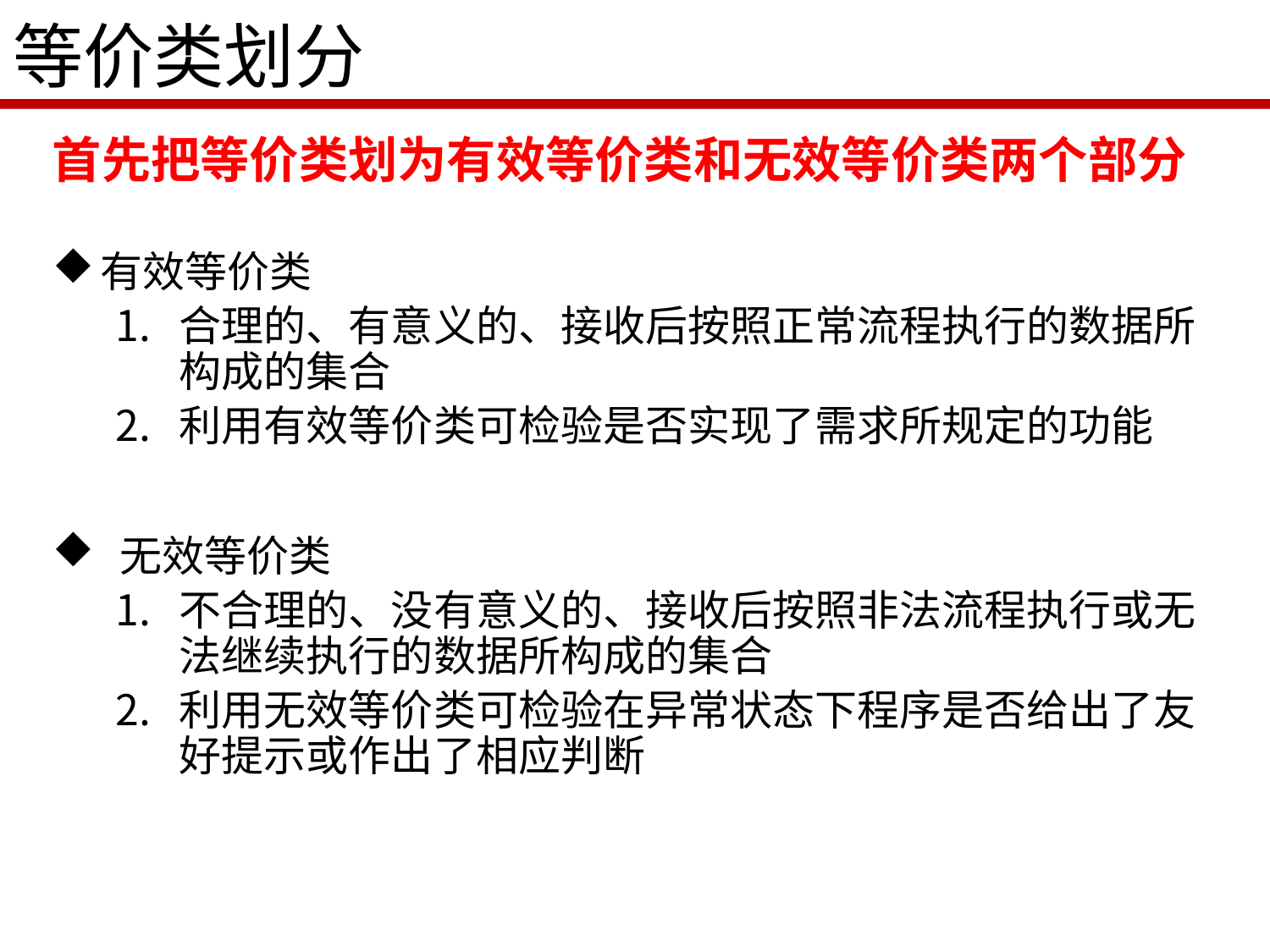

# 等价类划分
首先把等价类划为有效等价类和无效等价类两个部分

有效等价类
合理的、有意义的、接收后按照正常流程执行的数据所构成的集合
利用有效等价类可检验是否实现了需求所规定的功能

 无效等价类
不合理的、没有意义的、接收后按照非法流程执行或无法继续执行的数据所构成的集合
利用无效等价类可检验在异常状态下程序是否给出了友好提示或作出了相应判断